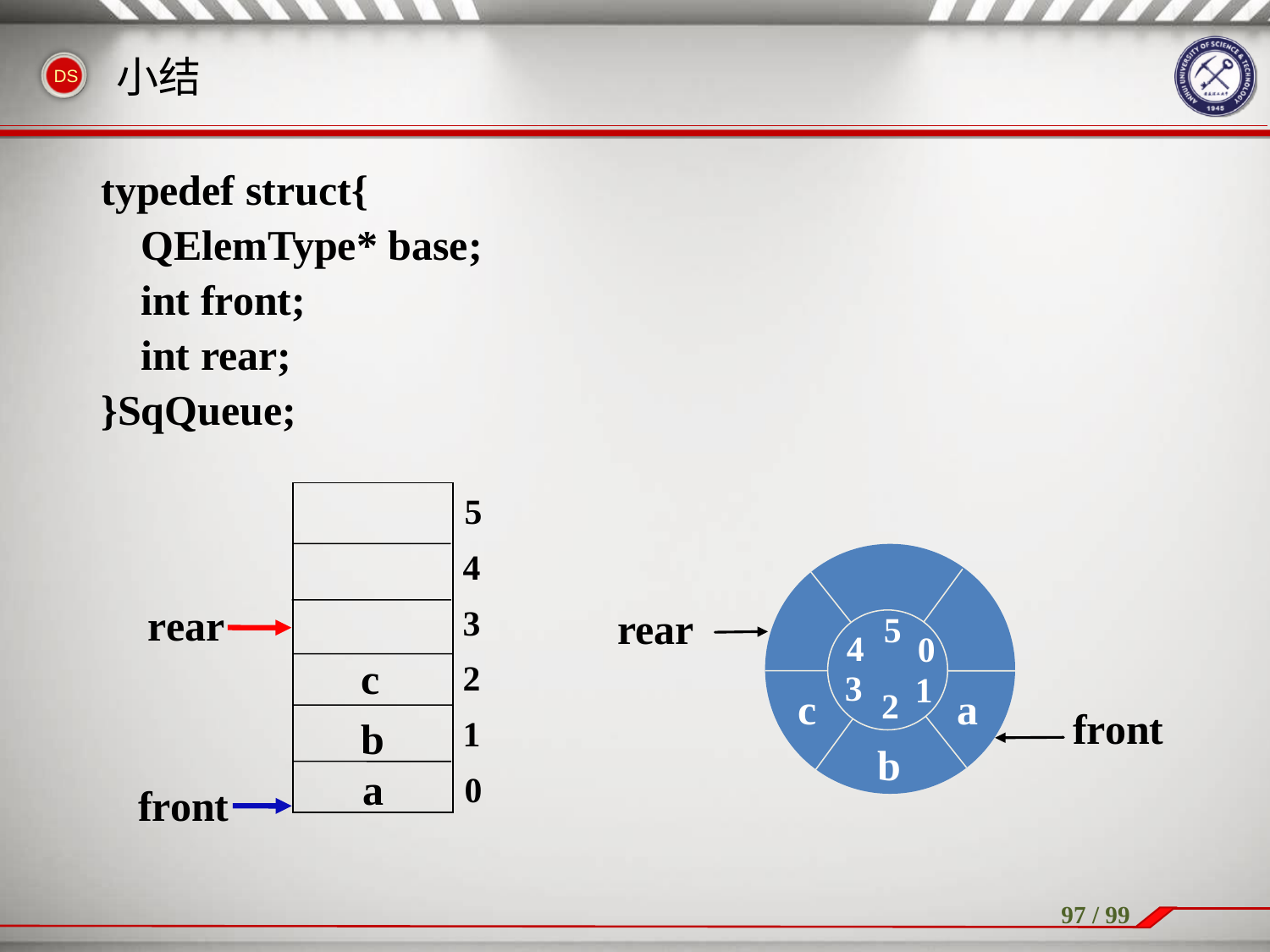

# 小结
typedef struct{
	QElemType* base;
	int front;
	int rear;
}SqQueue;

5
4

3

2

1
0

rear

 c
 b
 a
front

rear
5

0
4

1
3

c
a
2
front
b